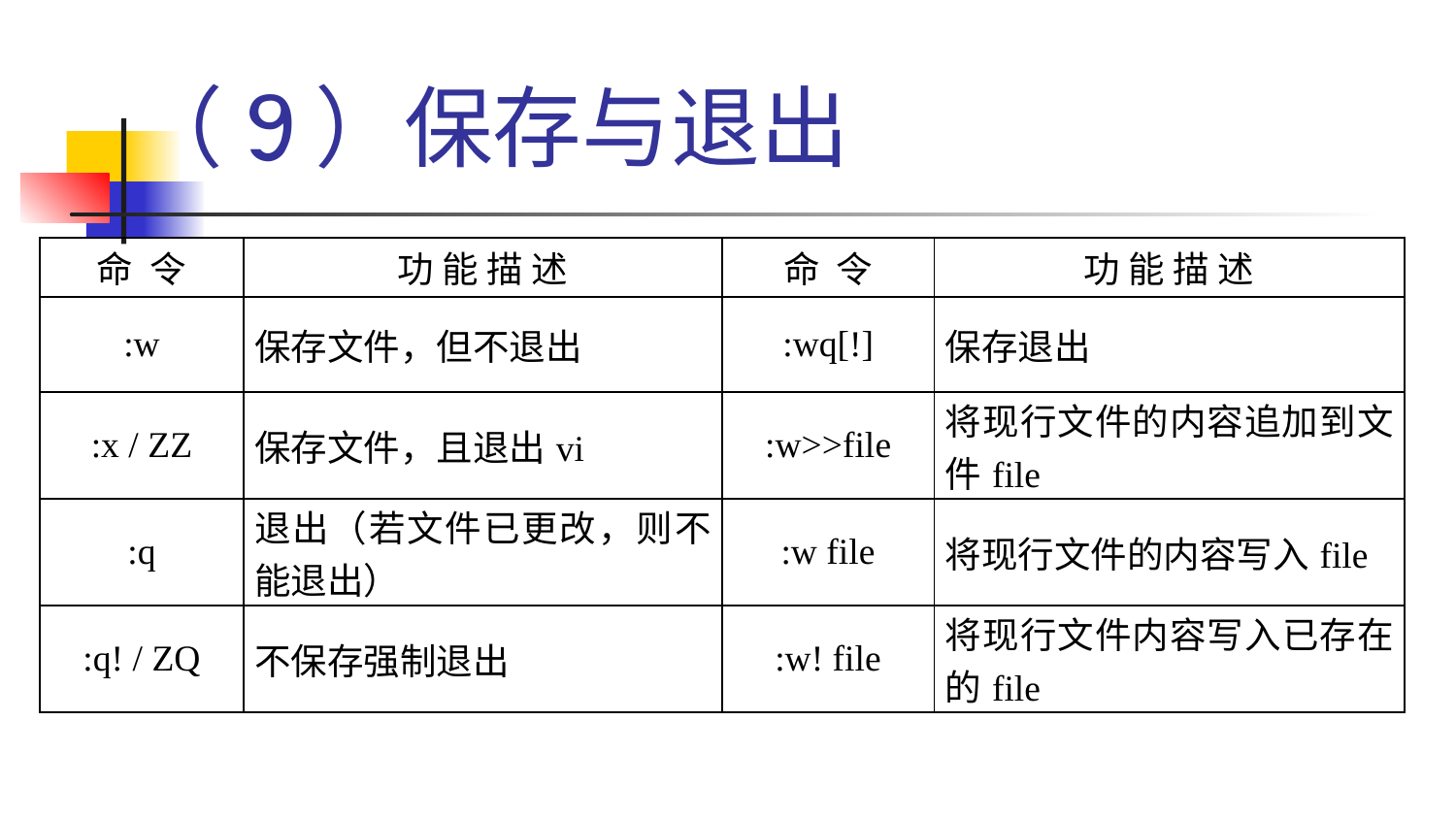

# （9）保存与退出
| 命 令 | 功 能 描 述 | 命 令 | 功 能 描 述 |
| --- | --- | --- | --- |
| :w | 保存文件，但不退出 | :wq[!] | 保存退出 |
| :x / ZZ | 保存文件，且退出vi | :w>>file | 将现行文件的内容追加到文件file |
| :q | 退出（若文件已更改，则不能退出） | :w file | 将现行文件的内容写入file |
| :q! / ZQ | 不保存强制退出 | :w! file | 将现行文件内容写入已存在的file |